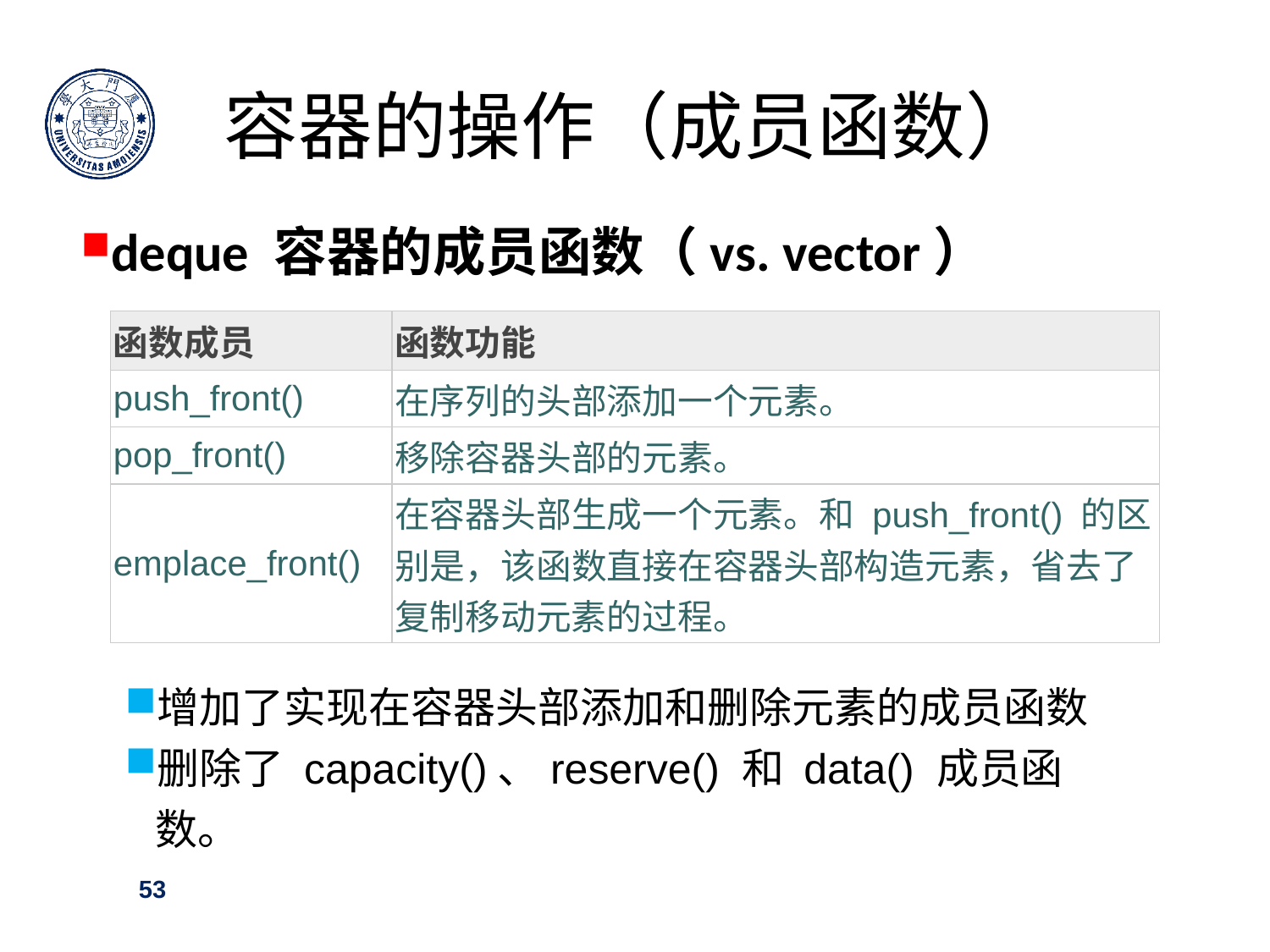

# 容器的操作（成员函数）
deque 容器的成员函数（vs. vector）

| 函数成员 | 函数功能 |
| --- | --- |
| push\_front() | 在序列的头部添加一个元素。 |
| pop\_front() | 移除容器头部的元素。 |
| emplace\_front() | 在容器头部生成一个元素。和 push\_front() 的区别是，该函数直接在容器头部构造元素，省去了复制移动元素的过程。 |
增加了实现在容器头部添加和删除元素的成员函数
删除了 capacity()、reserve() 和 data() 成员函数。
53